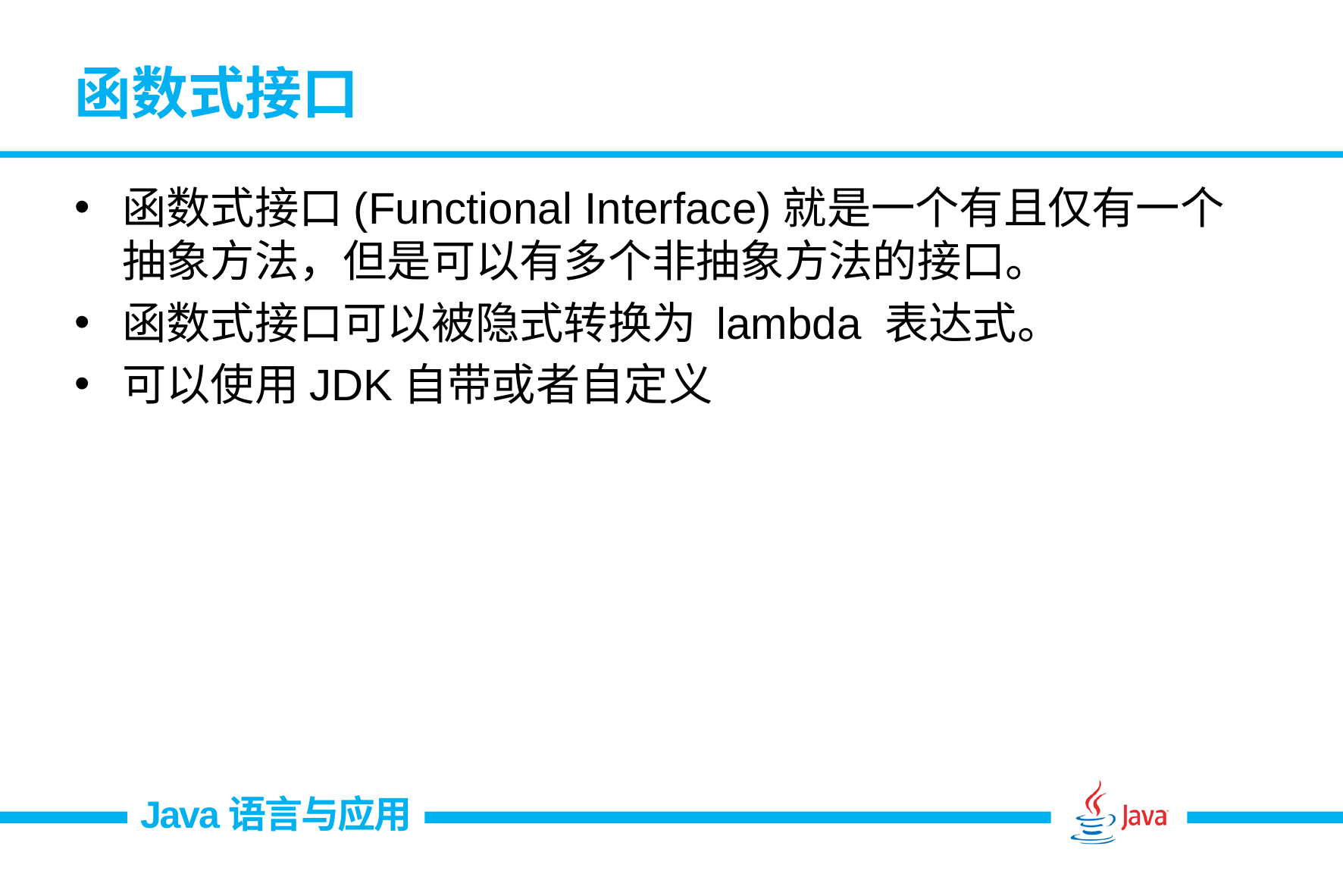

# 函数式接口
函数式接口(Functional Interface)就是一个有且仅有一个抽象方法，但是可以有多个非抽象方法的接口。
函数式接口可以被隐式转换为 lambda 表达式。
可以使用JDK自带或者自定义